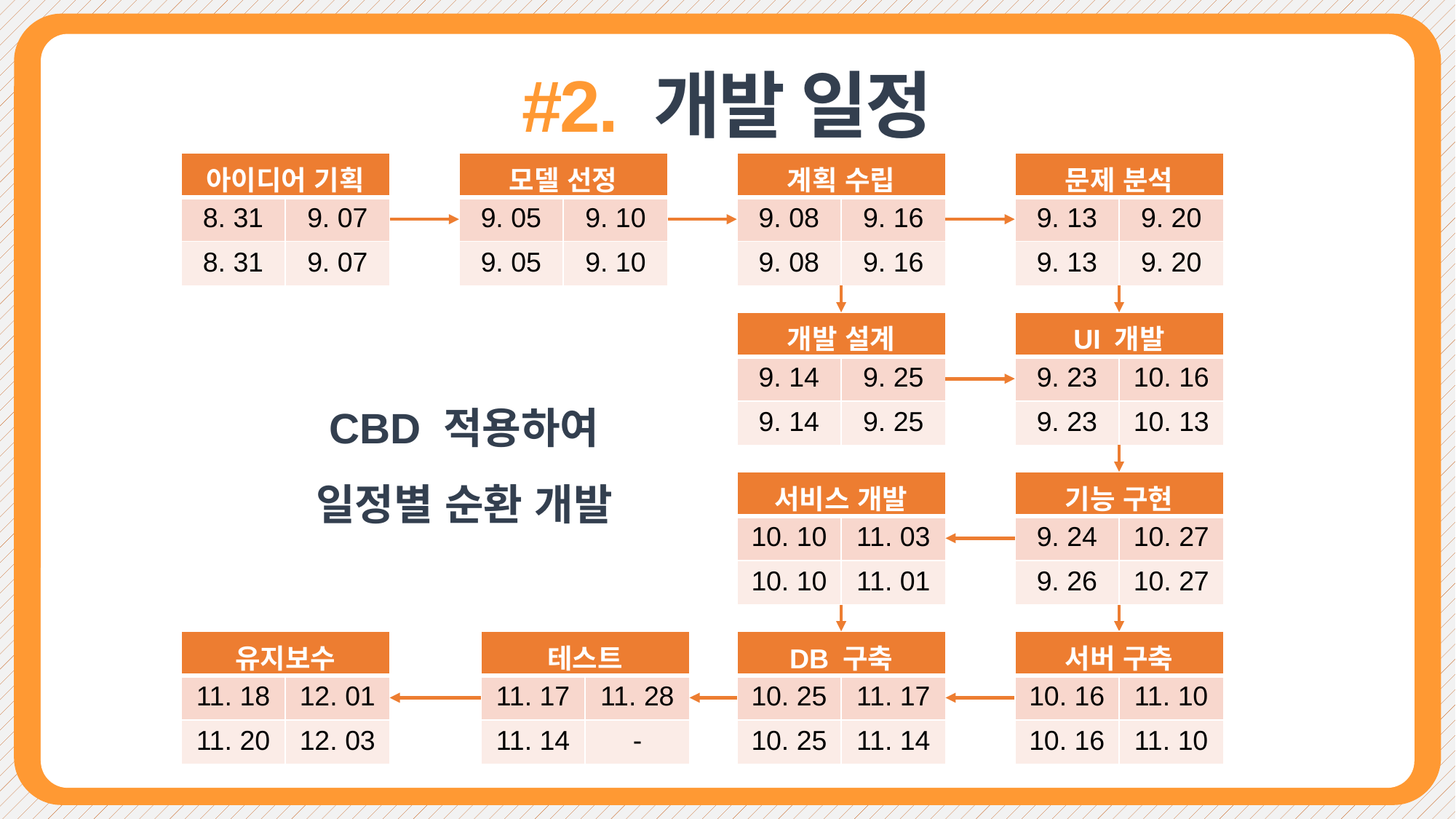

#2. 개발 일정
| 아이디어 기획 |  |
| --- | --- |
| 8. 31 | 9. 07 |
| 8. 31 | 9. 07 |
| 모델 선정 |  |
| --- | --- |
| 9. 05 | 9. 10 |
| 9. 05 | 9. 10 |
| 계획 수립 |  |
| --- | --- |
| 9. 08 | 9. 16 |
| 9. 08 | 9. 16 |
| 문제 분석 |  |
| --- | --- |
| 9. 13 | 9. 20 |
| 9. 13 | 9. 20 |
| 개발 설계 |  |
| --- | --- |
| 9. 14 | 9. 25 |
| 9. 14 | 9. 25 |
| UI 개발 |  |
| --- | --- |
| 9. 23 | 10. 16 |
| 9. 23 | 10. 13 |
CBD 적용하여
일정별 순환 개발
| 서비스 개발 |  |
| --- | --- |
| 10. 10 | 11. 03 |
| 10. 10 | 11. 01 |
| 기능 구현 |  |
| --- | --- |
| 9. 24 | 10. 27 |
| 9. 26 | 10. 27 |
| 유지보수 |  |
| --- | --- |
| 11. 18 | 12. 01 |
| 11. 20 | 12. 03 |
| 테스트 |  |
| --- | --- |
| 11. 17 | 11. 28 |
| 11. 14 | - |
| DB 구축 |  |
| --- | --- |
| 10. 25 | 11. 17 |
| 10. 25 | 11. 14 |
| 서버 구축 |  |
| --- | --- |
| 10. 16 | 11. 10 |
| 10. 16 | 11. 10 |